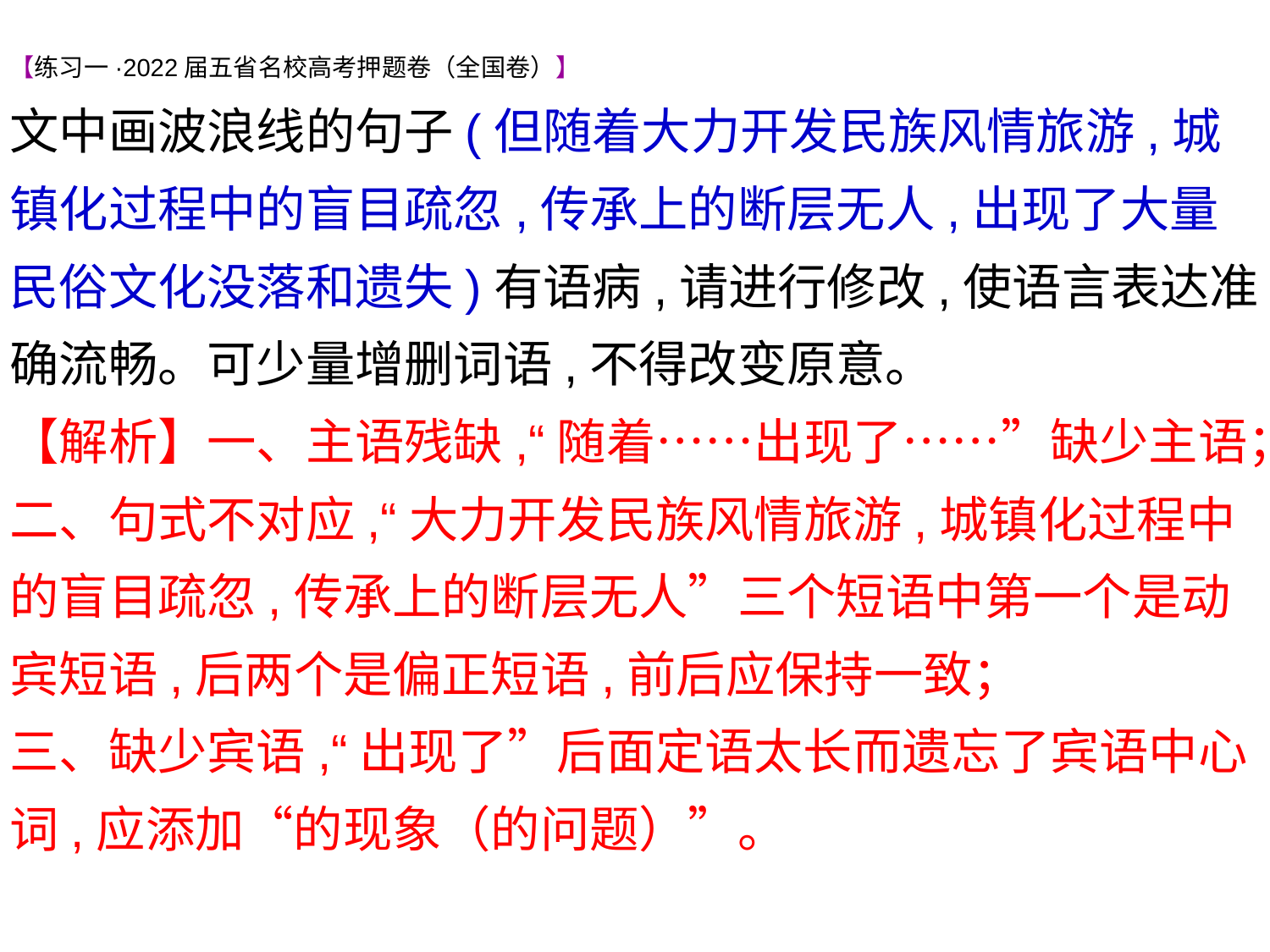

【练习一·2022届五省名校高考押题卷（全国卷）】
文中画波浪线的句子(但随着大力开发民族风情旅游,城镇化过程中的盲目疏忽,传承上的断层无人,出现了大量民俗文化没落和遗失)有语病,请进行修改,使语言表达准确流畅。可少量增删词语,不得改变原意。
【解析】一、主语残缺,“随着……出现了……”缺少主语；
二、句式不对应,“大力开发民族风情旅游,城镇化过程中的盲目疏忽,传承上的断层无人”三个短语中第一个是动宾短语,后两个是偏正短语,前后应保持一致；
三、缺少宾语,“出现了”后面定语太长而遗忘了宾语中心词,应添加“的现象（的问题）”。